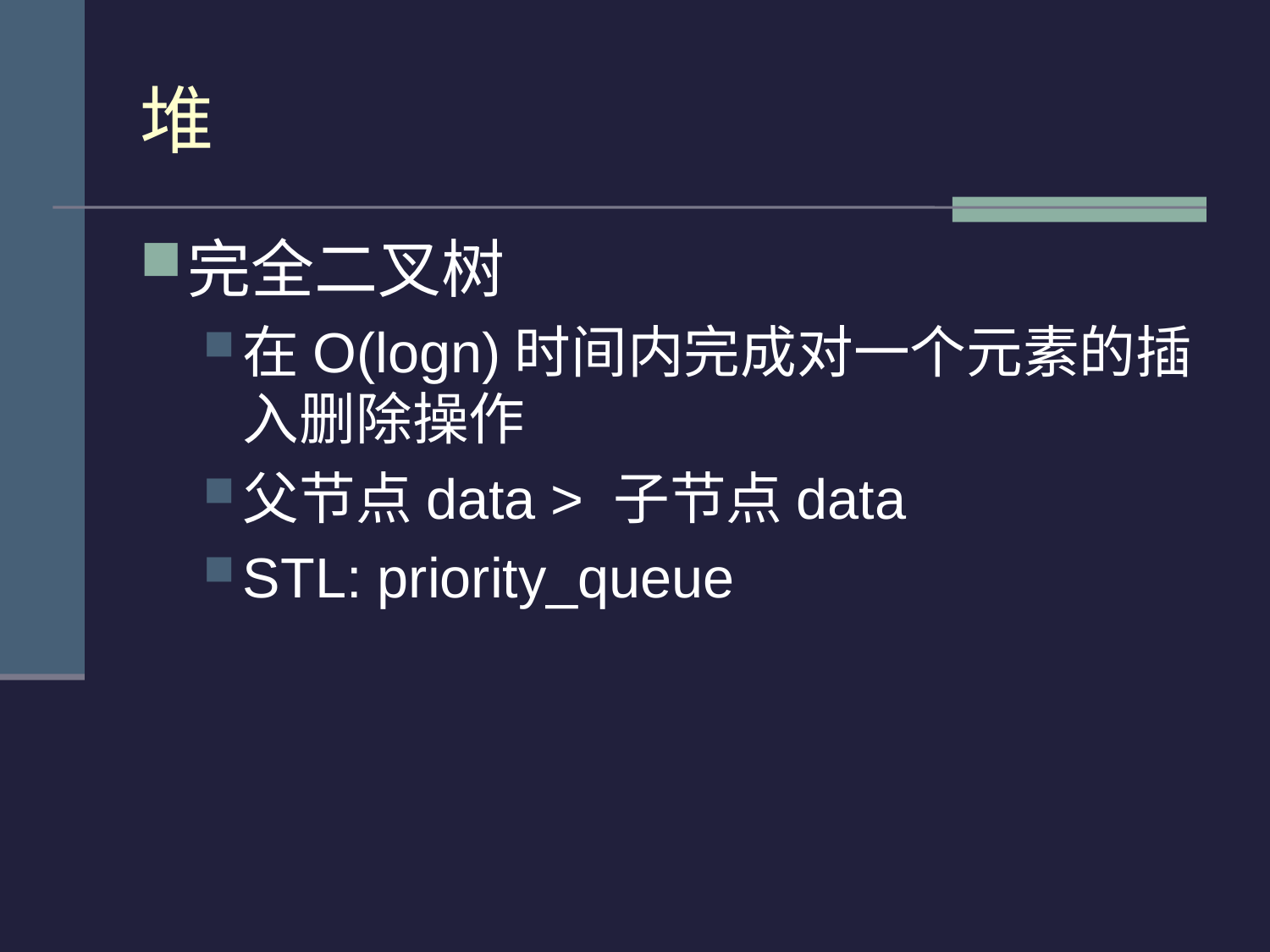

# 堆
完全二叉树
在O(logn)时间内完成对一个元素的插入删除操作
父节点data > 子节点data
STL: priority_queue